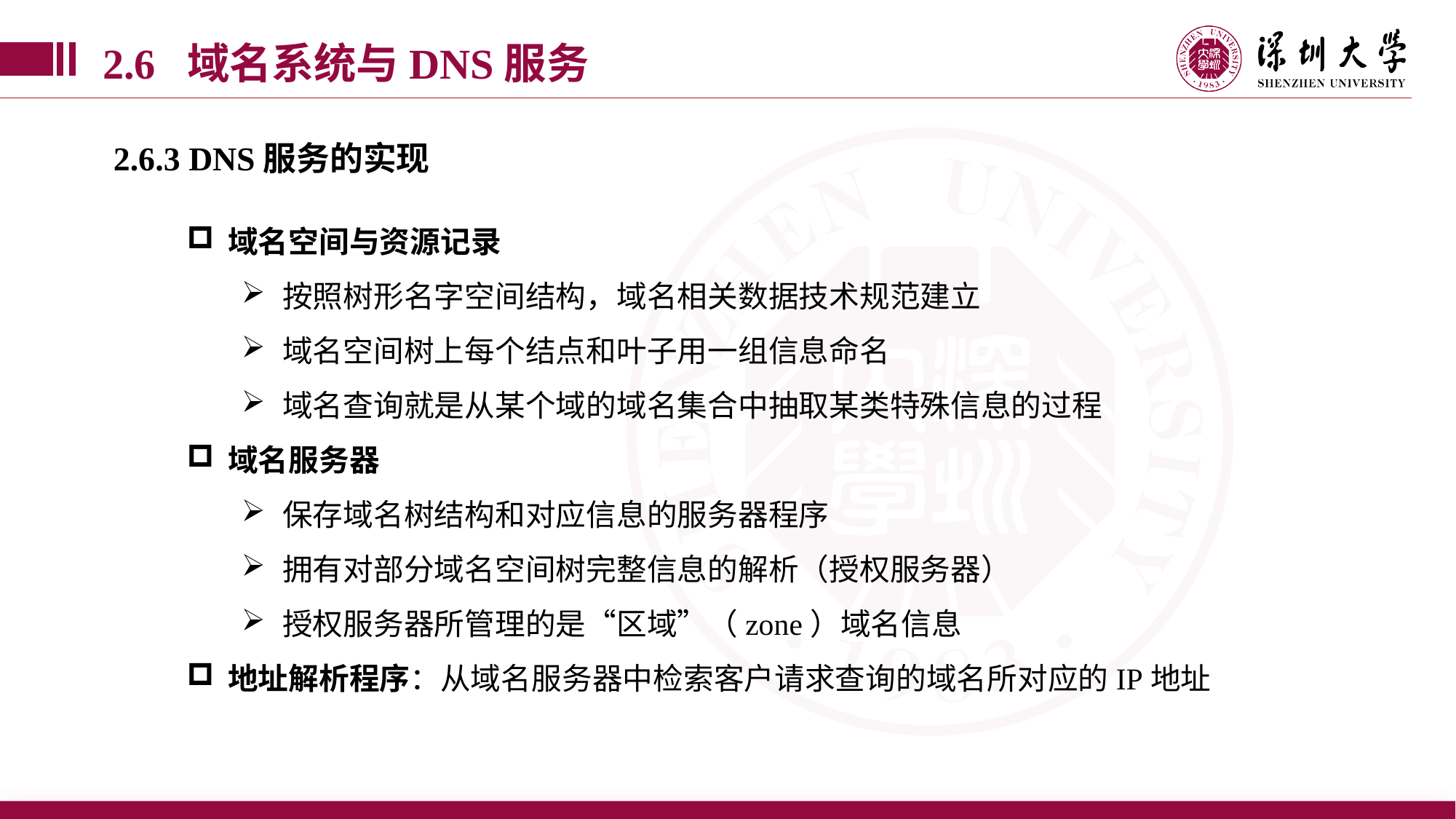

2.6  域名系统与DNS服务

2.6.3 DNS服务的实现
域名空间与资源记录
按照树形名字空间结构，域名相关数据技术规范建立
域名空间树上每个结点和叶子用一组信息命名
域名查询就是从某个域的域名集合中抽取某类特殊信息的过程
域名服务器
保存域名树结构和对应信息的服务器程序
拥有对部分域名空间树完整信息的解析（授权服务器）
授权服务器所管理的是“区域”（zone）域名信息
地址解析程序：从域名服务器中检索客户请求查询的域名所对应的IP地址